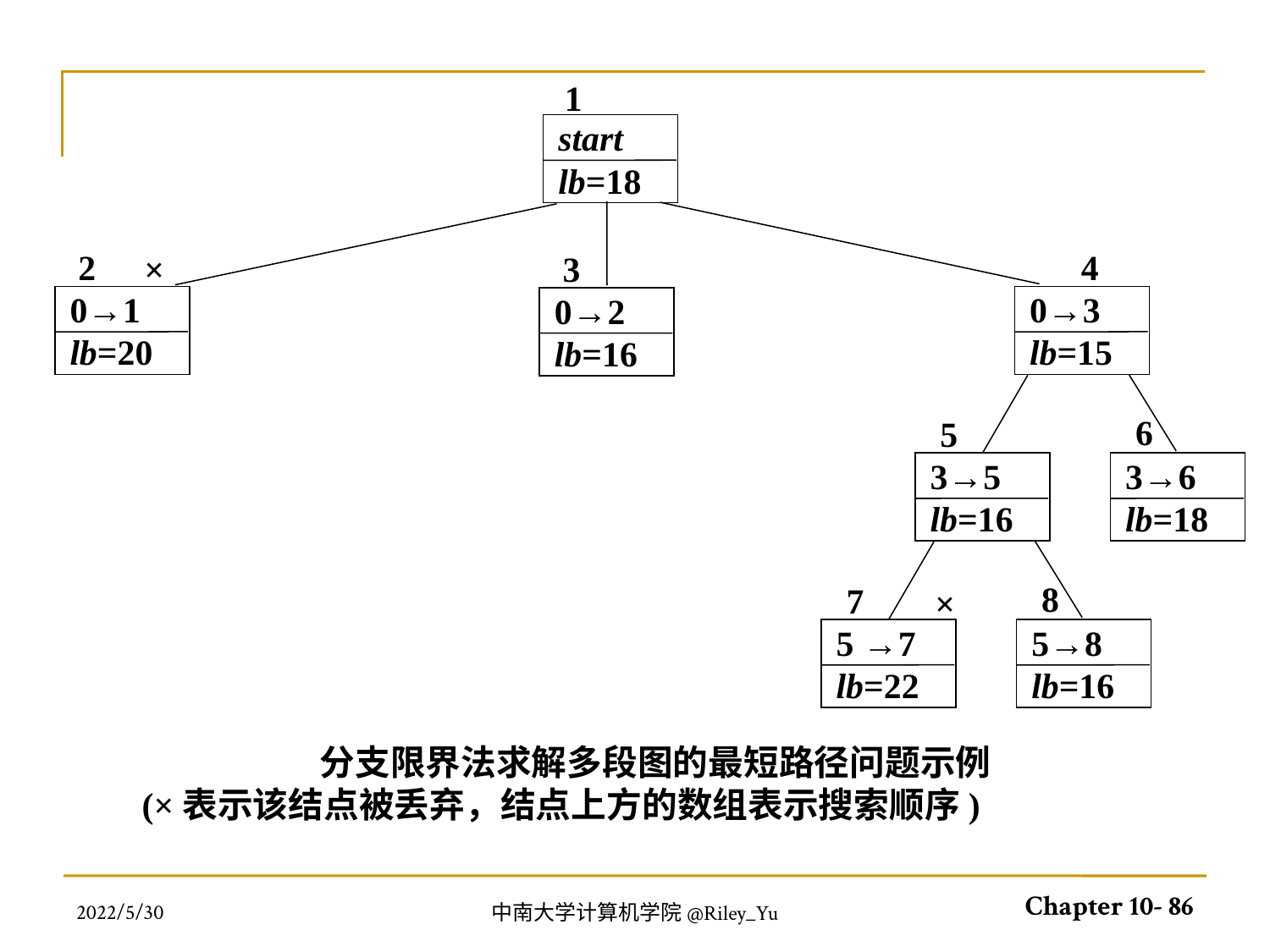

1
start
lb=18

2
4
3
×
0→1
lb=20
0→3
lb=15
0→2
lb=16

6
5
3→5
lb=16
3→6
lb=18

8
7
×
5 →7
lb=22
5→8
lb=16

 分支限界法求解多段图的最短路径问题示例
(×表示该结点被丢弃，结点上方的数组表示搜索顺序)
2022/5/30
Chapter 10- 86
中南大学计算机学院@Riley_Yu